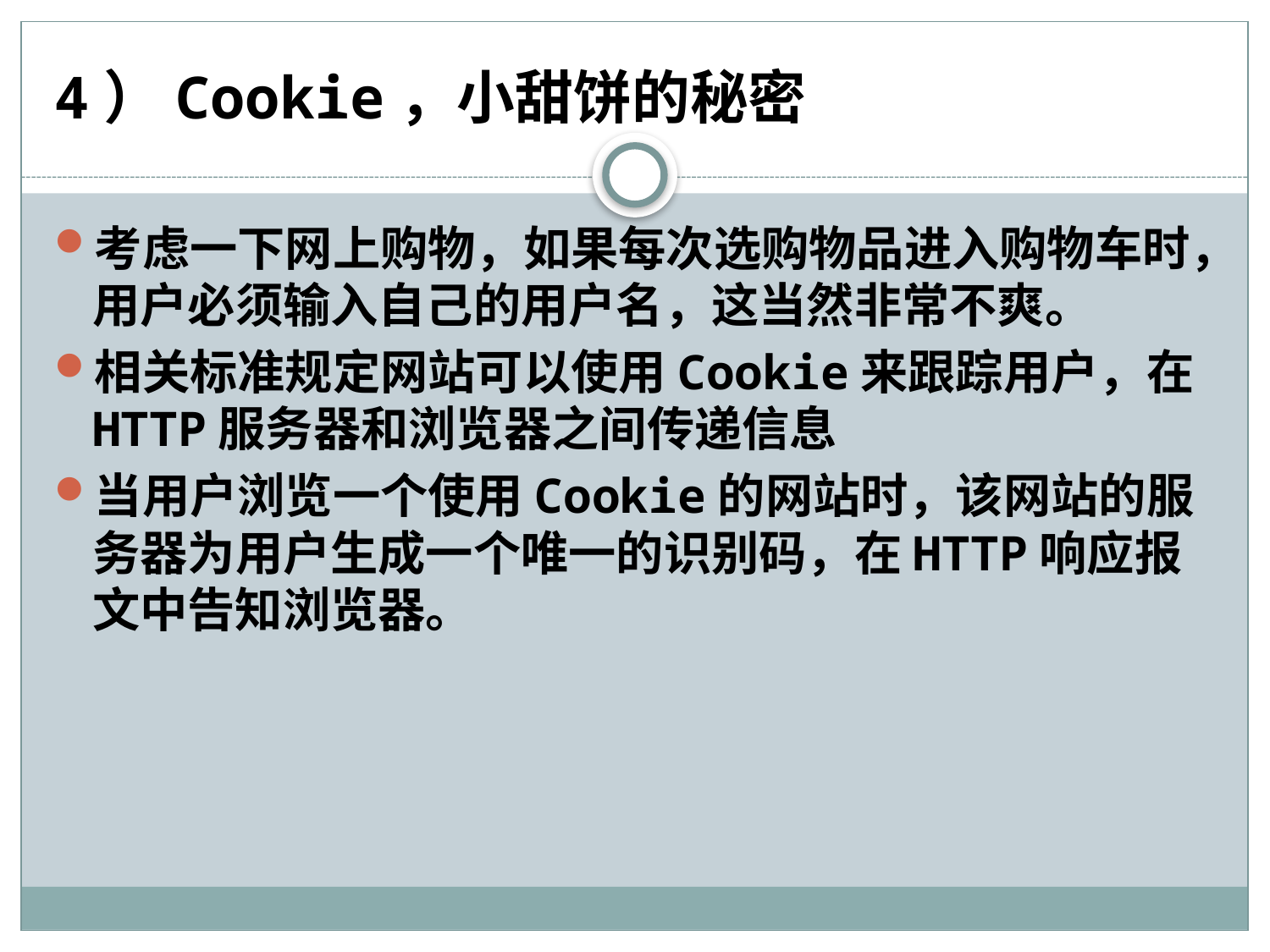

# 4）Cookie，小甜饼的秘密
考虑一下网上购物，如果每次选购物品进入购物车时，用户必须输入自己的用户名，这当然非常不爽。
相关标准规定网站可以使用Cookie来跟踪用户，在HTTP服务器和浏览器之间传递信息
当用户浏览一个使用Cookie的网站时，该网站的服务器为用户生成一个唯一的识别码，在HTTP响应报文中告知浏览器。